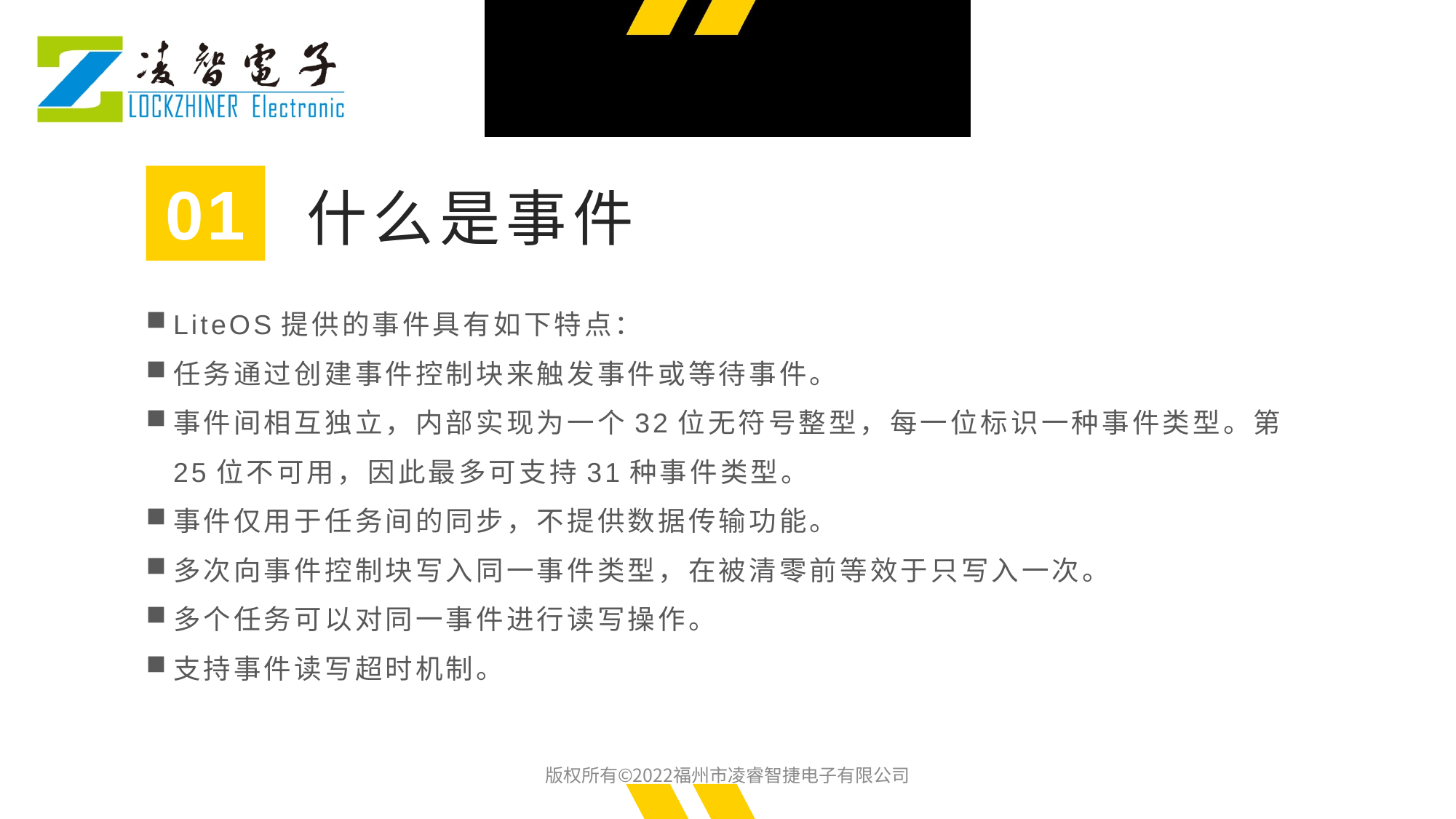

01
什么是事件
LiteOS提供的事件具有如下特点：
任务通过创建事件控制块来触发事件或等待事件。
事件间相互独立，内部实现为一个32位无符号整型，每一位标识一种事件类型。第25位不可用，因此最多可支持31种事件类型。
事件仅用于任务间的同步，不提供数据传输功能。
多次向事件控制块写入同一事件类型，在被清零前等效于只写入一次。
多个任务可以对同一事件进行读写操作。
支持事件读写超时机制。

版权所有©2022福州市凌睿智捷电子有限公司
4